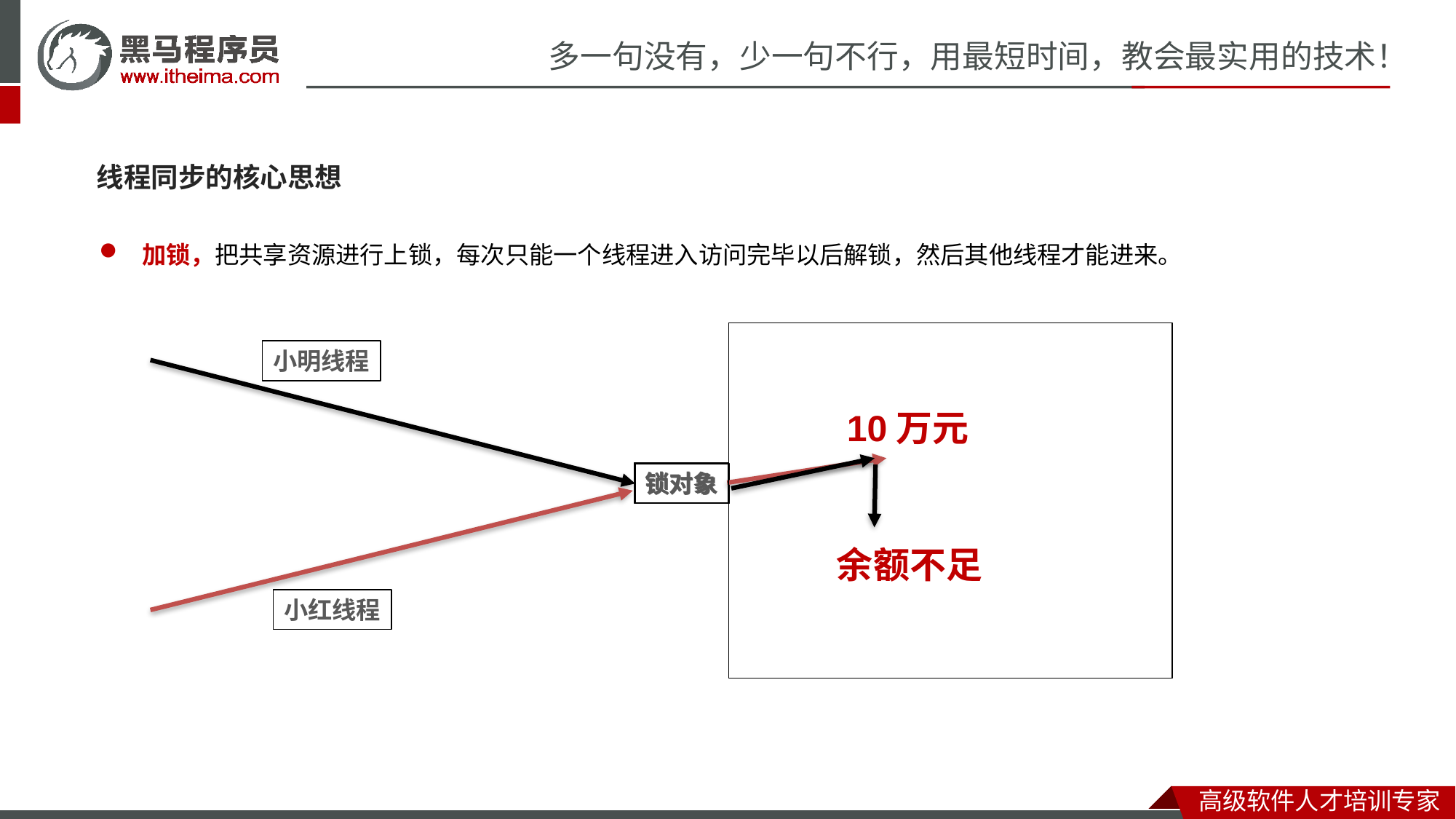

线程同步的核心思想
加锁，把共享资源进行上锁，每次只能一个线程进入访问完毕以后解锁，然后其他线程才能进来。

小明线程
 10万元

 0元
锁对象
锁对象
余额不足

小红线程